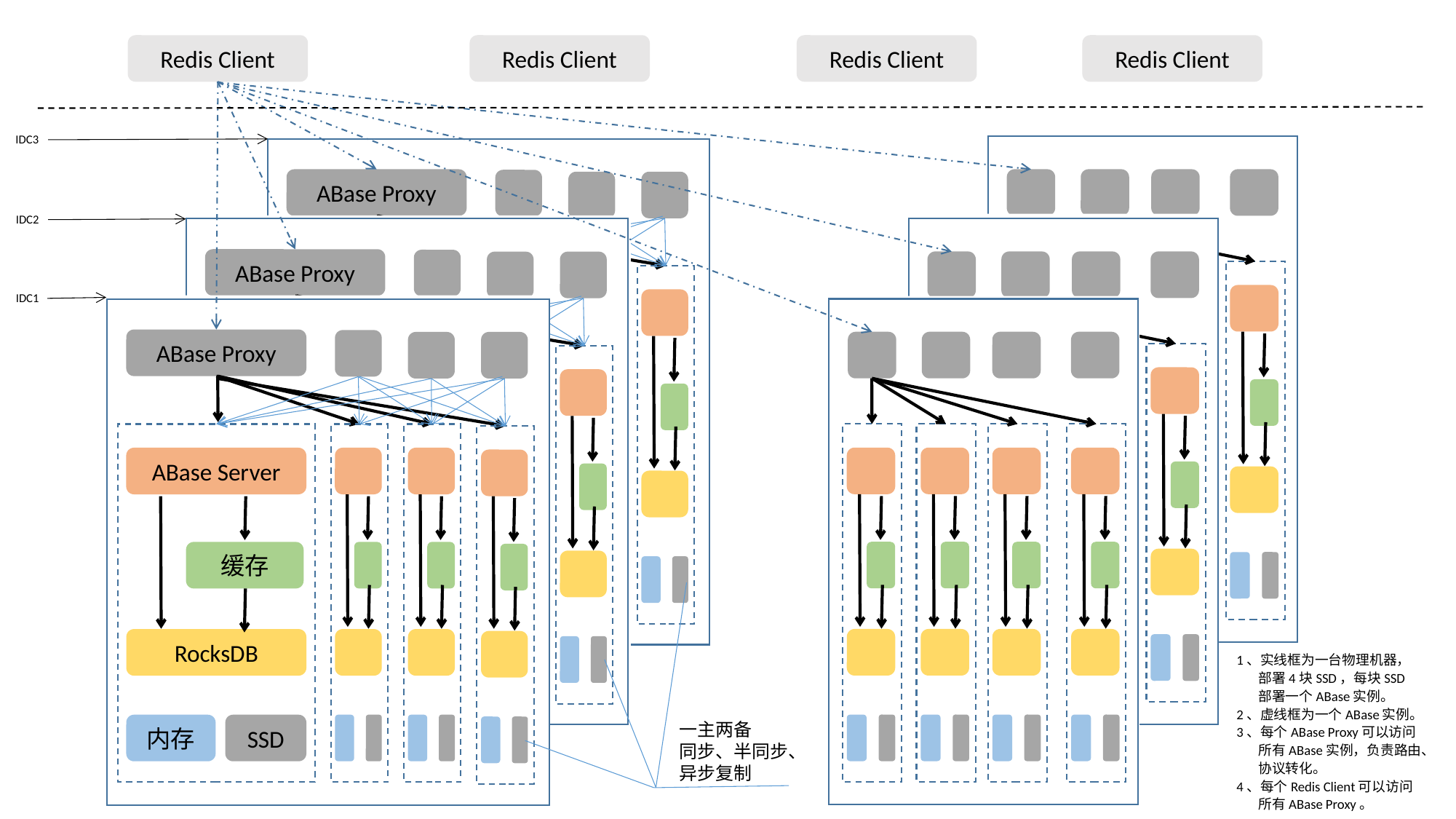

Redis Client
Redis Client
Redis Client
Redis Client
IDC3

ABase Proxy

ABase Server
缓存
RocksDB
内存
SSD

IDC2

ABase Proxy

ABase Server
缓存
RocksDB
内存
SSD

IDC1

ABase Proxy

ABase Server
缓存
RocksDB
内存
SSD

1、实线框为一台物理机器，
      部署4块SSD，每块SSD
      部署一个ABase实例。
2、虚线框为一个ABase实例。
3、每个ABase Proxy可以访问
      所有ABase实例，负责路由、
      协议转化。
4、每个Redis Client可以访问
      所有ABase Proxy。
一主两备
同步、半同步、
异步复制